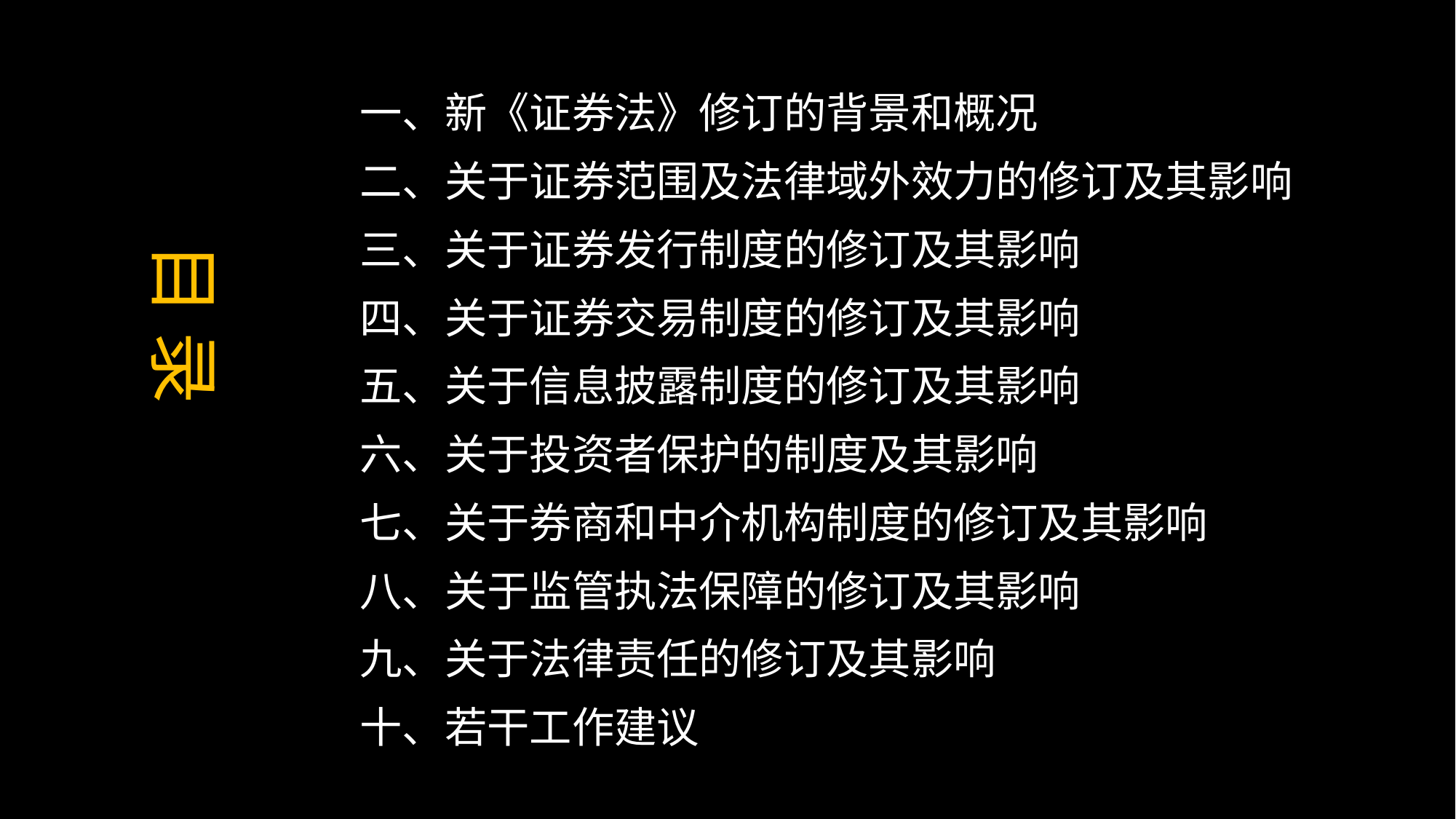

# 一、新《证券法》修订的背景和概况 二、关于证券范围及法律域外效力的修订及其影响 三、关于证券发行制度的修订及其影响 四、关于证券交易制度的修订及其影响 五、关于信息披露制度的修订及其影响 六、关于投资者保护的制度及其影响 七、关于券商和中介机构制度的修订及其影响 八、关于监管执法保障的修订及其影响 九、关于法律责任的修订及其影响 十、若干工作建议
目 录